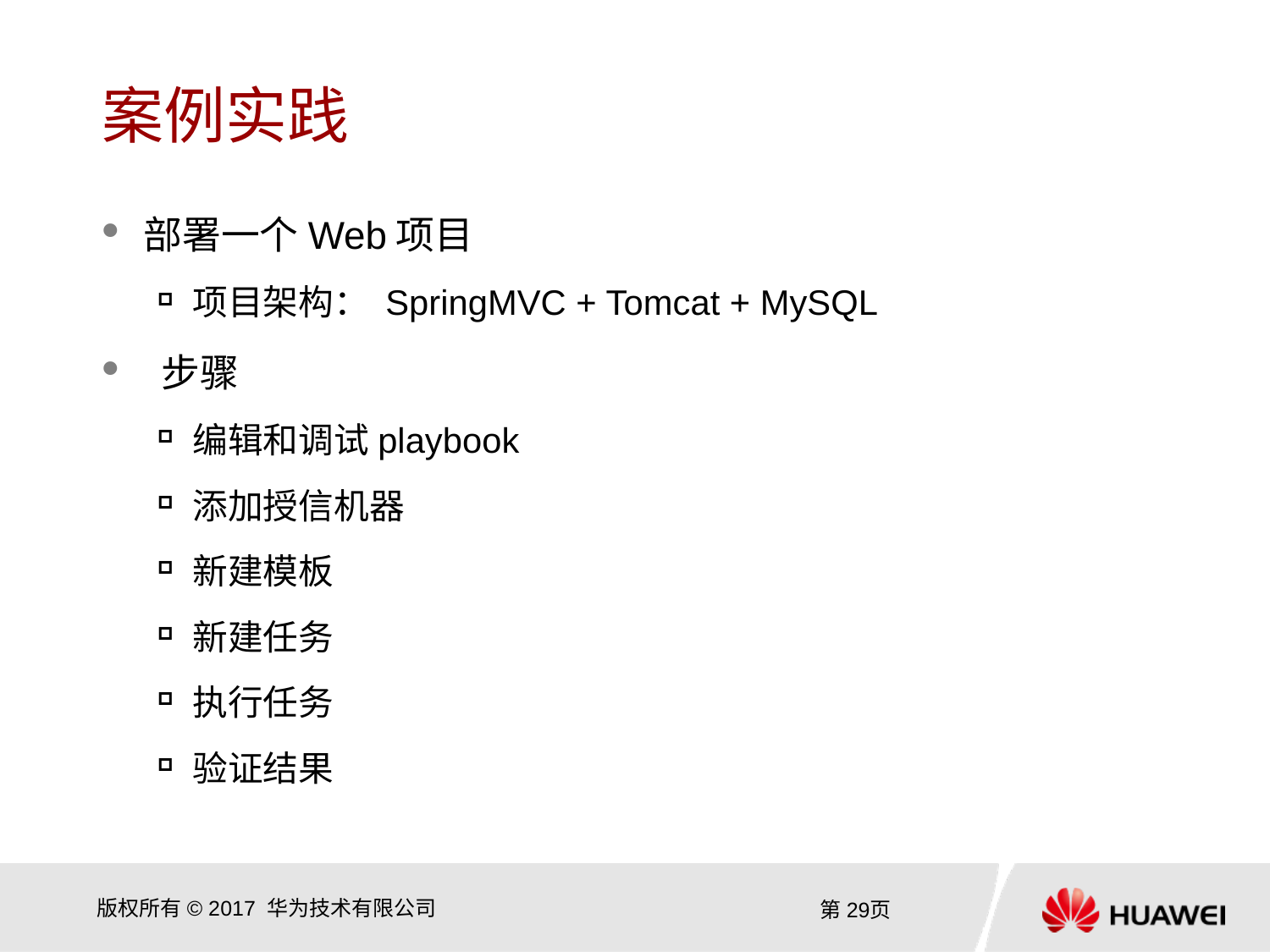

# 案例实践
部署一个Web项目
项目架构： SpringMVC + Tomcat + MySQL
 步骤
编辑和调试playbook
添加授信机器
新建模板
新建任务
执行任务
验证结果